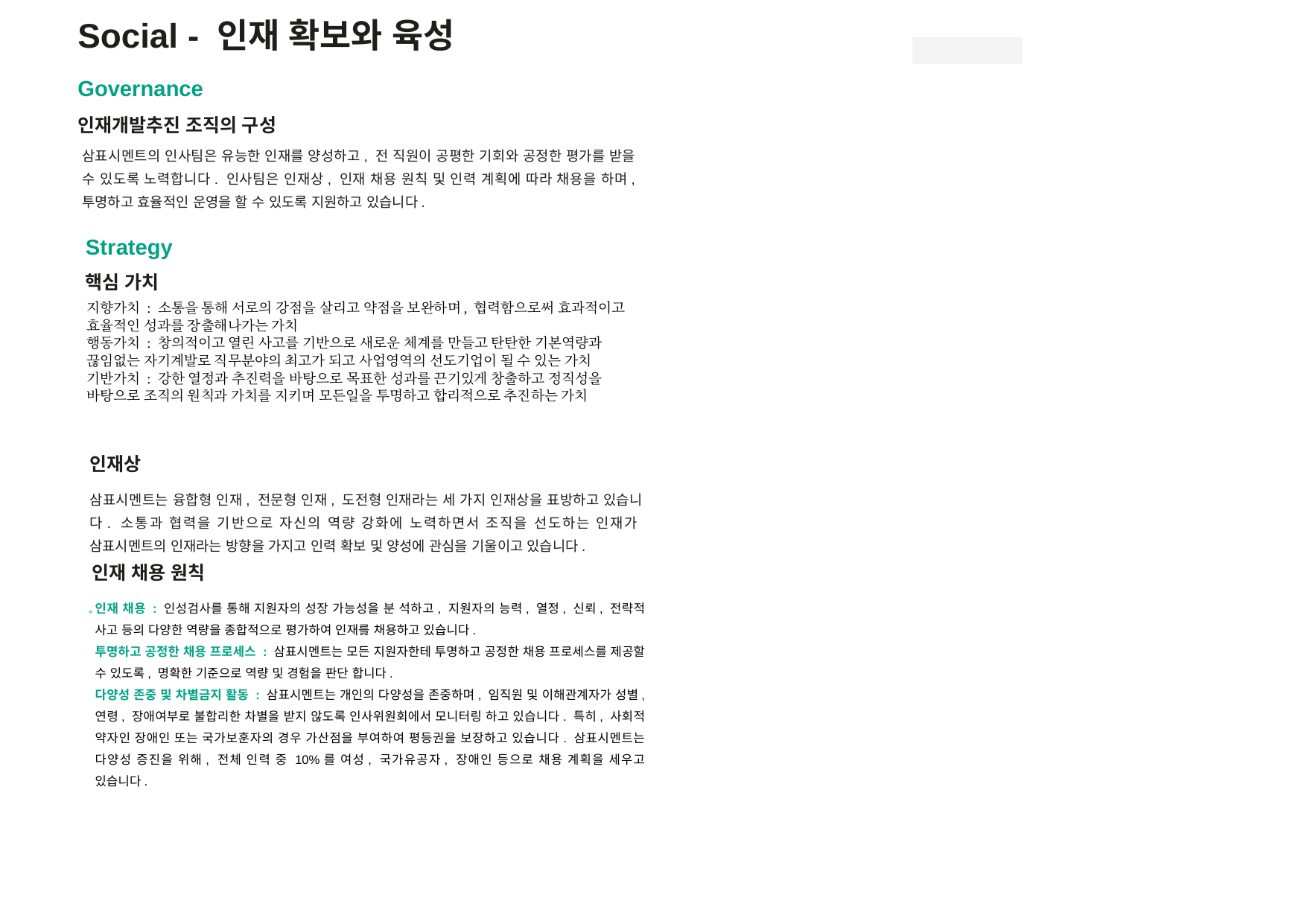

Social - 인재 확보와 육성
Governance
인재개발추진 조직의 구성
삼표시멘트의 인사팀은 유능한 인재를 양성하고, 전 직원이 공평한 기회와 공정한 평가를 받을 수 있도록 노력합니다. 인사팀은 인재상, 인재 채용 원칙 및 인력 계획에 따라 채용을 하며, 투명하고 효율적인 운영을 할 수 있도록 지원하고 있습니다.
Strategy
핵심 가치
지향가치 : 소통을 통해 서로의 강점을 살리고 약점을 보완하며, 협력함으로써 효과적이고 효율적인 성과를 장출해나가는 가치
행동가치 : 창의적이고 열린 사고를 기반으로 새로운 체계를 만들고 탄탄한 기본역량과 끊임없는 자기계발로 직무분야의 최고가 되고 사업영역의 선도기업이 될 수 있는 가치
기반가치 : 강한 열정과 추진력을 바탕으로 목표한 성과를 끈기있게 창출하고 정직성을 바탕으로 조직의 원칙과 가치를 지키며 모든일을 투명하고 합리적으로 추진하는 가치

인재상
삼표시멘트는 융합형 인재, 전문형 인재, 도전형 인재라는 세 가지 인재상을 표방하고 있습니다. 소통과 협력을 기반으로 자신의 역량 강화에 노력하면서 조직을 선도하는 인재가  삼표시멘트의 인재라는 방향을 가지고 인력 확보 및 양성에 관심을 기울이고 있습니다.
인재 채용 원칙
인재 채용 : 인성검사를 통해 지원자의 성장 가능성을 분 석하고, 지원자의 능력, 열정, 신뢰, 전략적 사고 등의 다양한 역량을 종합적으로 평가하여 인재를 채용하고 있습니다.
투명하고 공정한 채용 프로세스 : 삼표시멘트는 모든 지원자한테 투명하고 공정한 채용 프로세스를 제공할 수 있도록, 명확한 기준으로 역량 및 경험을 판단 합니다.
다양성 존중 및 차별금지 활동 : 삼표시멘트는 개인의 다양성을 존중하며, 임직원 및 이해관계자가 성별, 연령, 장애여부로 불합리한 차별을 받지 않도록 인사위원회에서 모니터링 하고 있습니다. 특히, 사회적 약자인 장애인 또는 국가보훈자의 경우 가산점을 부여하여 평등권을 보장하고 있습니다. 삼표시멘트는 다양성 증진을 위해, 전체 인력 중 10%를 여성, 국가유공자, 장애인 등으로 채용 계획을 세우고 있습니다.

시너지